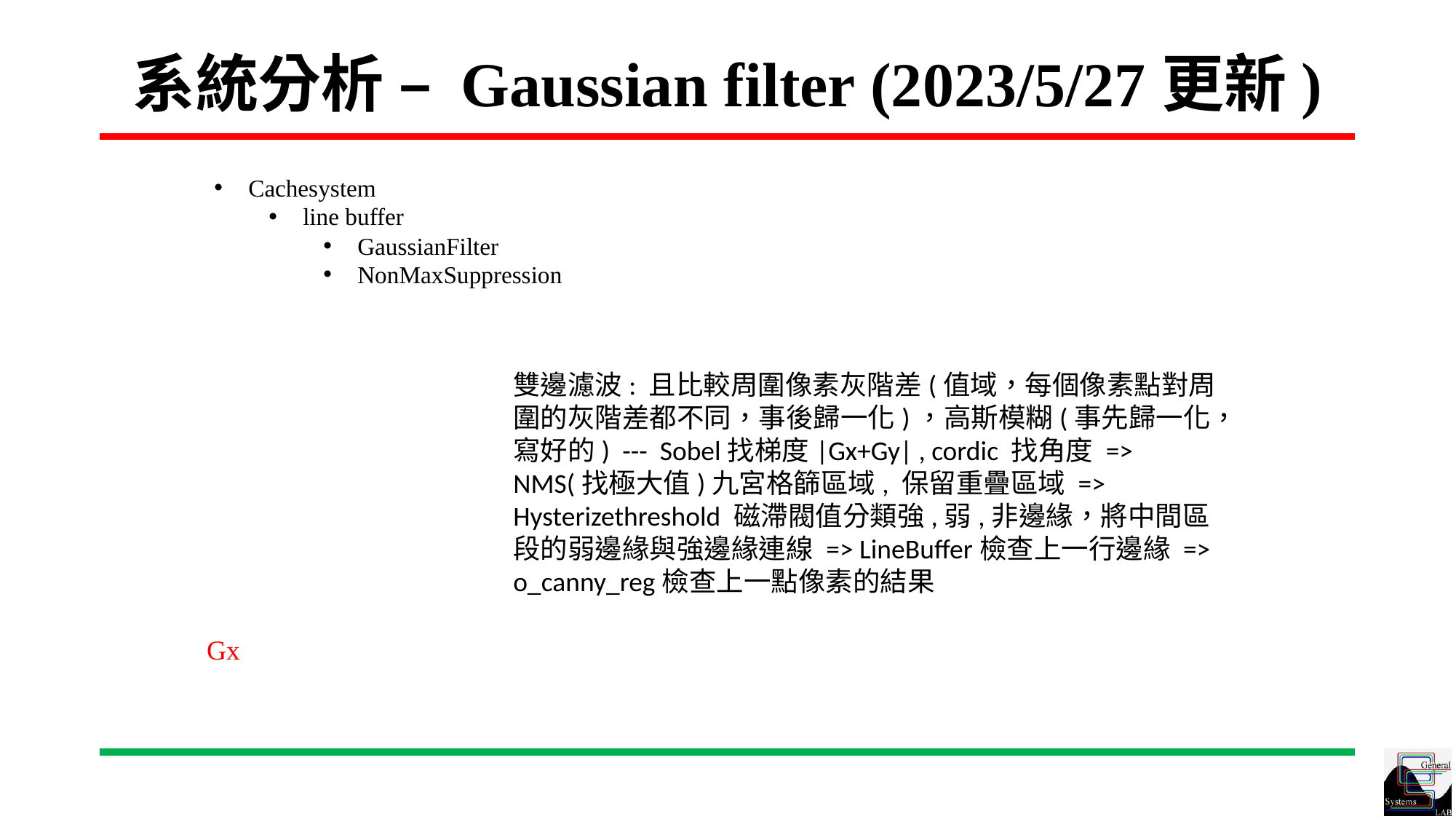

# 系統分析 – Gaussian filter (2023/5/27更新)
Cachesystem
line buffer
GaussianFilter
NonMaxSuppression

雙邊濾波: 且比較周圍像素灰階差(值域，每個像素點對周圍的灰階差都不同，事後歸一化)，高斯模糊(事先歸一化，寫好的)	---  Sobel找梯度|Gx+Gy| , cordic 找角度 => NMS(找極大值)九宮格篩區域, 保留重疊區域 => Hysterizethreshold 磁滯閥值分類強,弱,非邊緣，將中間區段的弱邊緣與強邊緣連線 => LineBuffer檢查上一行邊緣 => o_canny_reg檢查上一點像素的結果
Gx